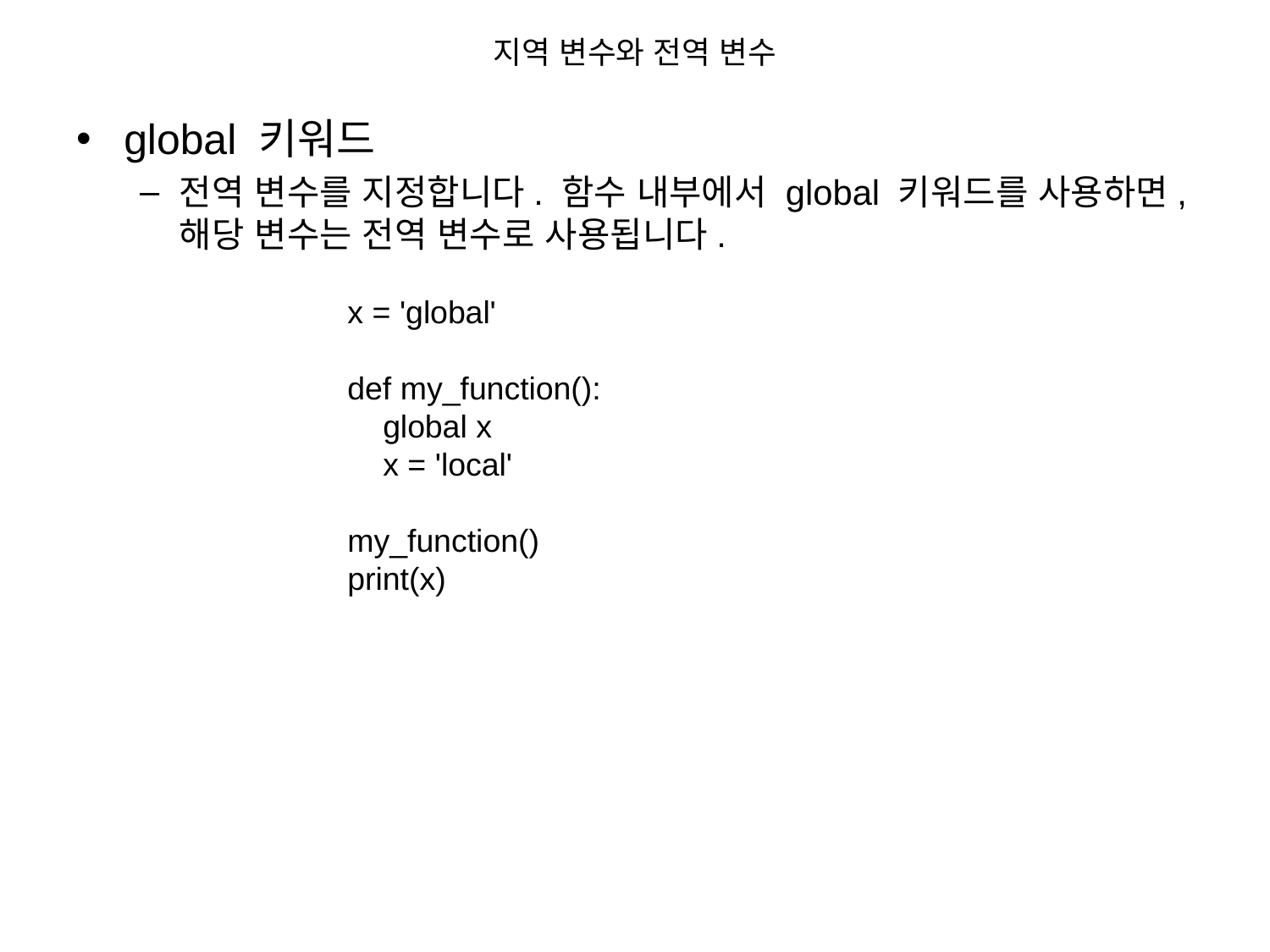

# 지역 변수와 전역 변수
global 키워드
전역 변수를 지정합니다. 함수 내부에서 global 키워드를 사용하면, 해당 변수는 전역 변수로 사용됩니다.
x = 'global'

def my_function():
    global x
    x = 'local'

my_function()
print(x)